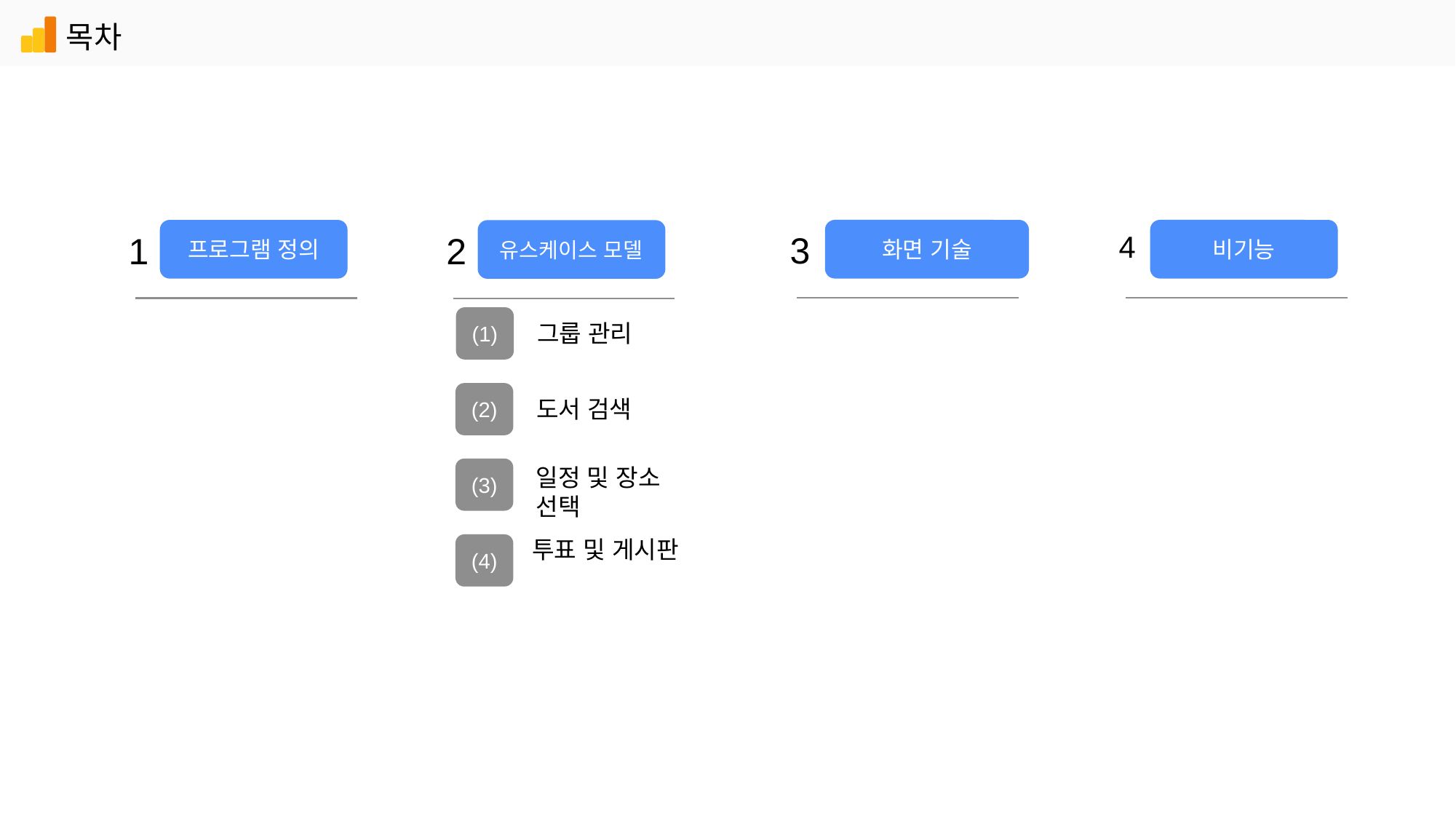

목차

화면 기술
3

비기능
4
프로그램 정의
1

유스케이스 모델
2

(1)
그룹 관리
(2)
도서 검색
일정 및 장소 선택
(3)
투표 및 게시판
(4)